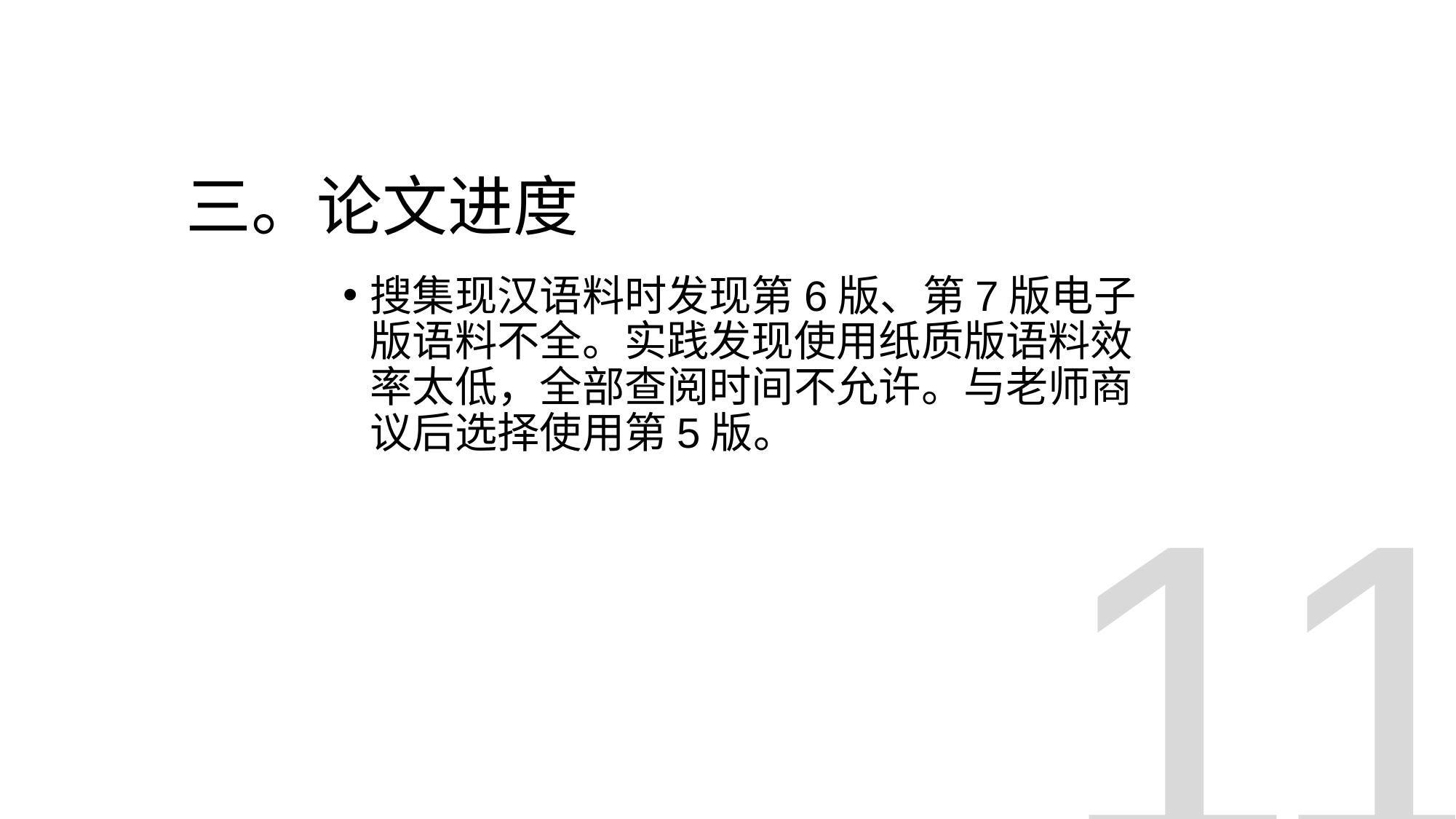

# 三。论文进度
搜集现汉语料时发现第6版、第7版电子版语料不全。实践发现使用纸质版语料效率太低，全部查阅时间不允许。与老师商议后选择使用第5版。
11